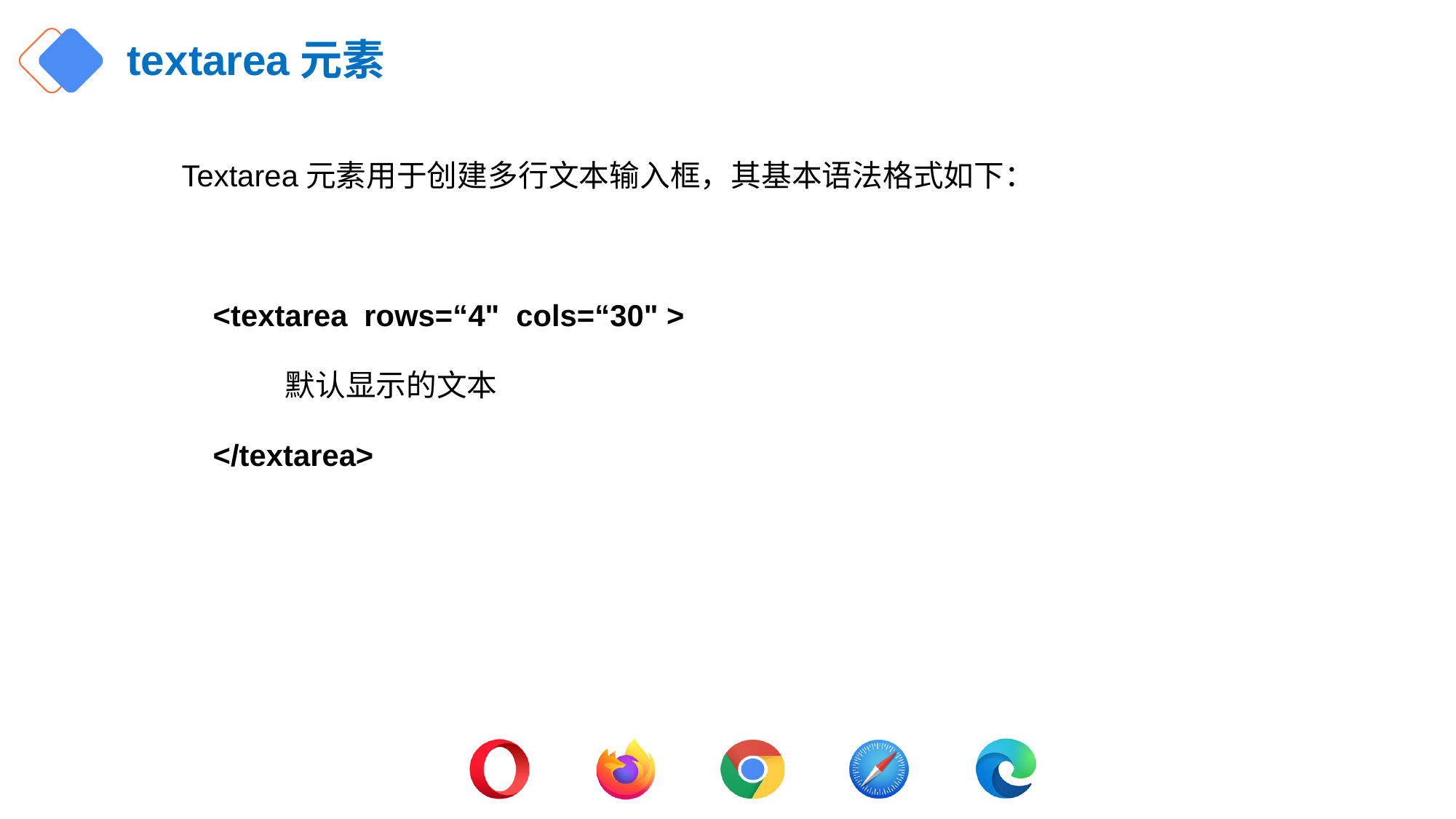

# textarea元素
Textarea元素用于创建多行文本输入框，其基本语法格式如下：

<textarea  rows=“4"  cols=“30" >
	      默认显示的文本
</textarea>